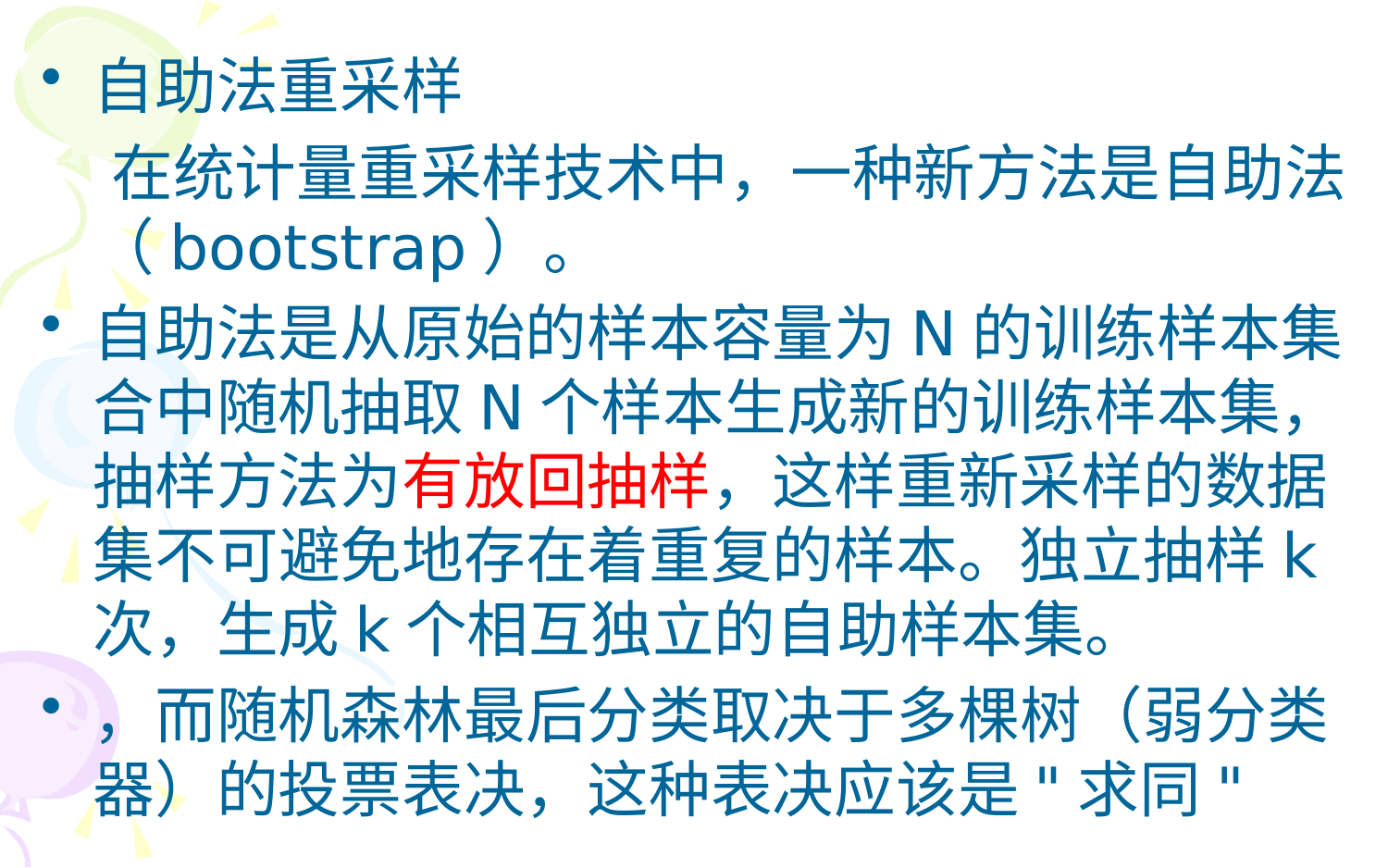

自助法重采样
    在统计量重采样技术中，一种新方法是自助法（bootstrap）。
自助法是从原始的样本容量为N的训练样本集合中随机抽取N个样本生成新的训练样本集，抽样方法为有放回抽样，这样重新采样的数据集不可避免地存在着重复的样本。独立抽样k次，生成k个相互独立的自助样本集。
，而随机森林最后分类取决于多棵树（弱分类器）的投票表决，这种表决应该是"求同"